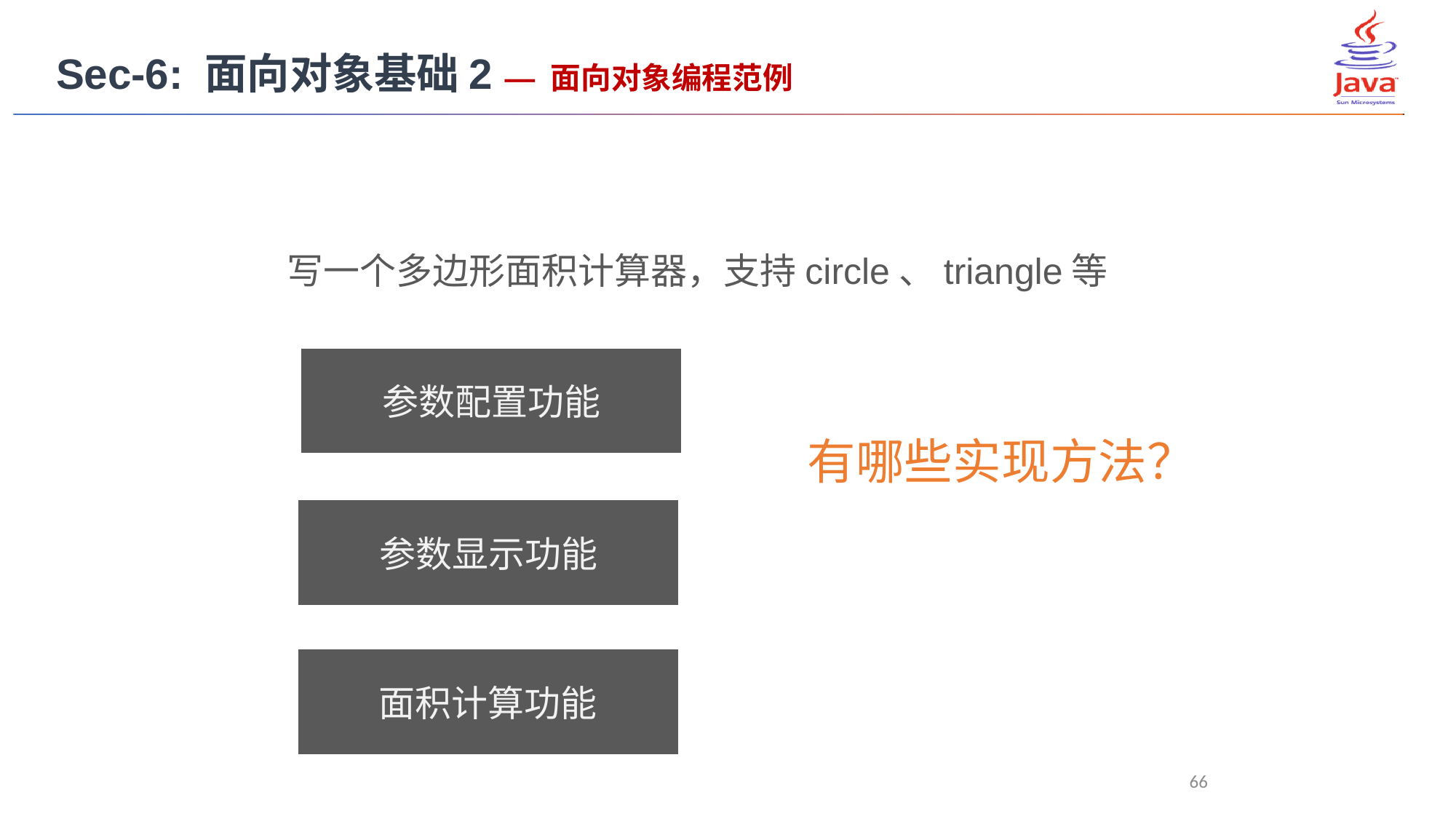

Sec-6: 面向对象基础2 — 面向对象编程范例
写一个多边形面积计算器，支持circle、triangle等
参数配置功能
有哪些实现方法？
参数显示功能
面积计算功能
66